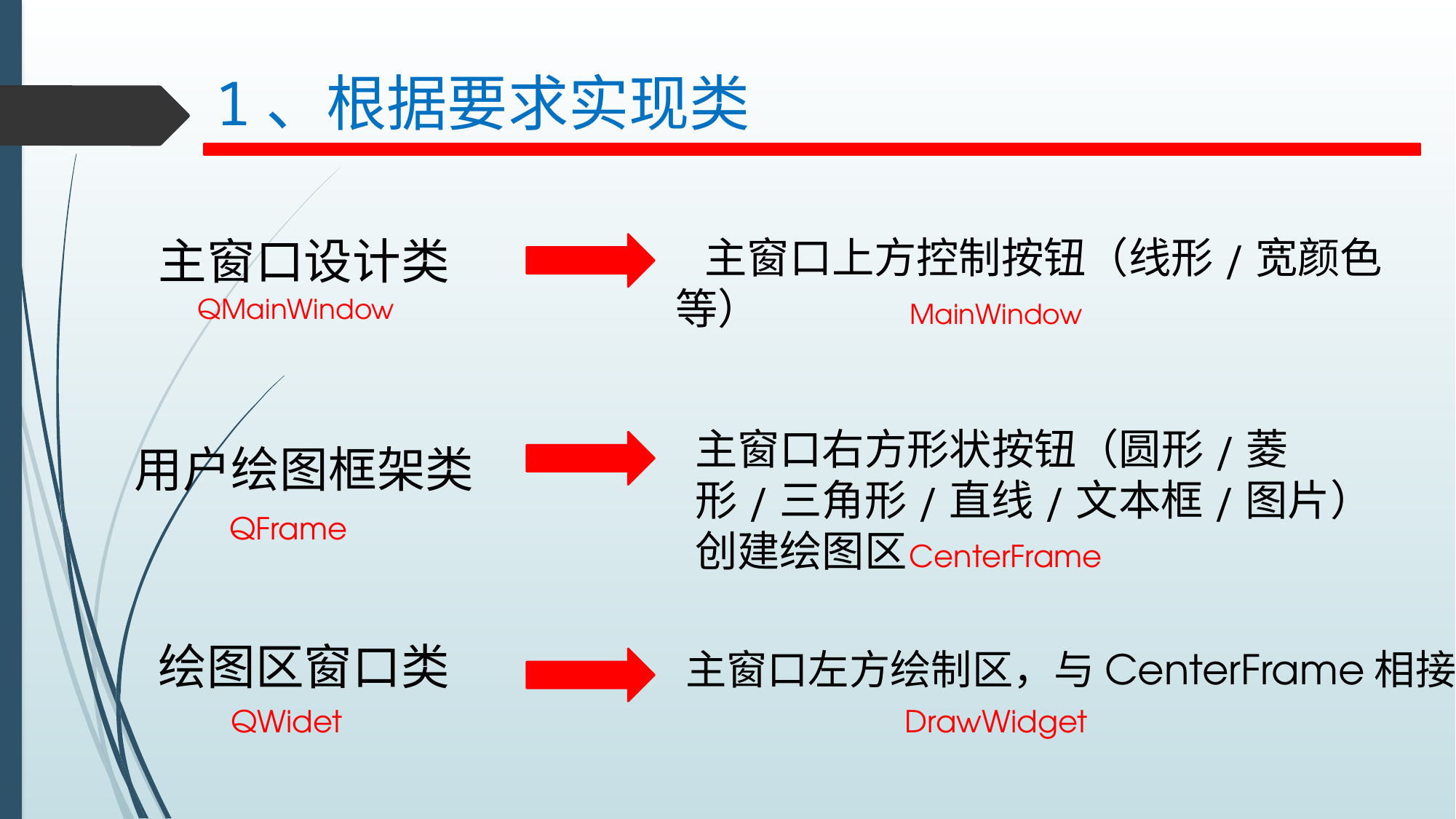

1、根据要求实现类

主窗口设计类
  主窗口上方控制按钮（线形/宽颜色等）

QMainWindow
MainWindow
主窗口右方形状按钮（圆形/菱形/三角形/直线/文本框/图片）创建绘图区

用户绘图框架类
QFrame
CenterFrame
绘图区窗口类
主窗口左方绘制区，与CenterFrame相接

QWidet
DrawWidget